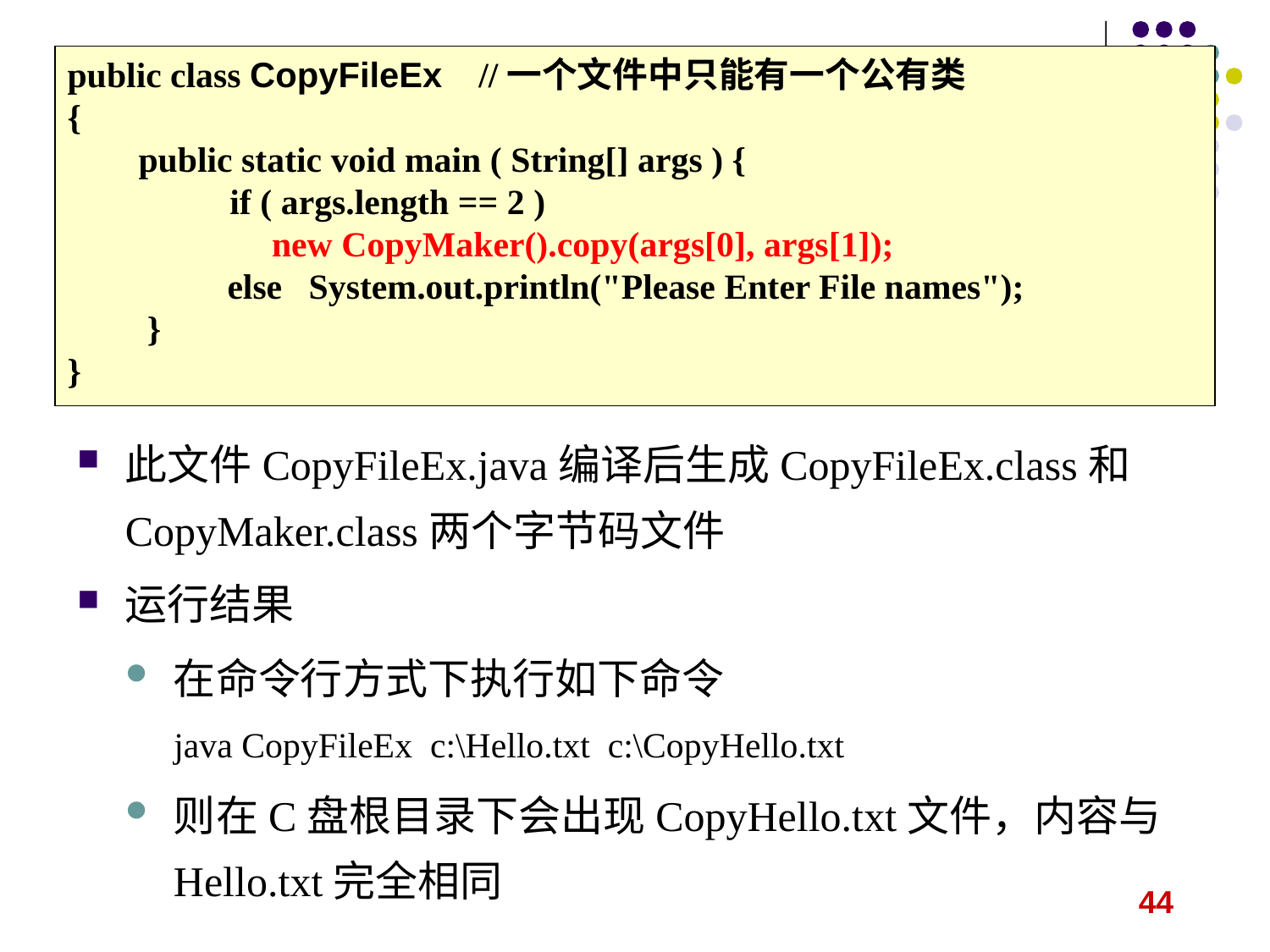

#
public class CopyFileEx    //一个文件中只能有一个公有类
{
        public static void main ( String[] args ) {
    	    if ( args.length == 2 )
                       new CopyMaker().copy(args[0], args[1]);
                  else   System.out.println("Please Enter File names");
         }
}

此文件CopyFileEx.java编译后生成CopyFileEx.class和CopyMaker.class两个字节码文件
运行结果
在命令行方式下执行如下命令
java CopyFileEx  c:\Hello.txt  c:\CopyHello.txt
则在C盘根目录下会出现CopyHello.txt文件，内容与Hello.txt完全相同